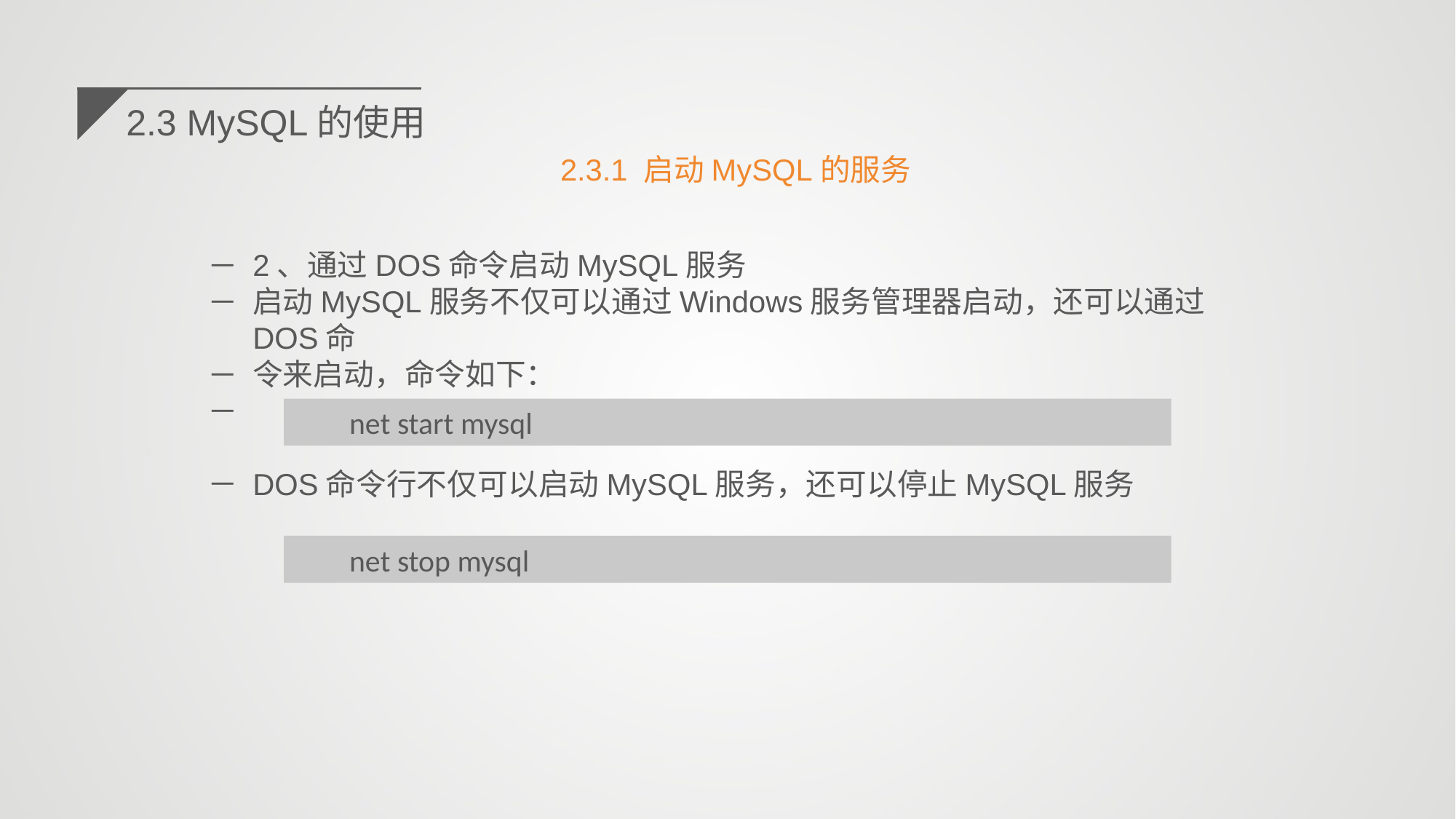

2.3 MySQL的使用

2.3.1 启动MySQL的服务
2、通过DOS命令启动MySQL服务
启动MySQL服务不仅可以通过Windows服务管理器启动，还可以通过DOS命
令来启动，命令如下：

DOS命令行不仅可以启动MySQL服务，还可以停止MySQL服务

net start mysql
net stop mysql